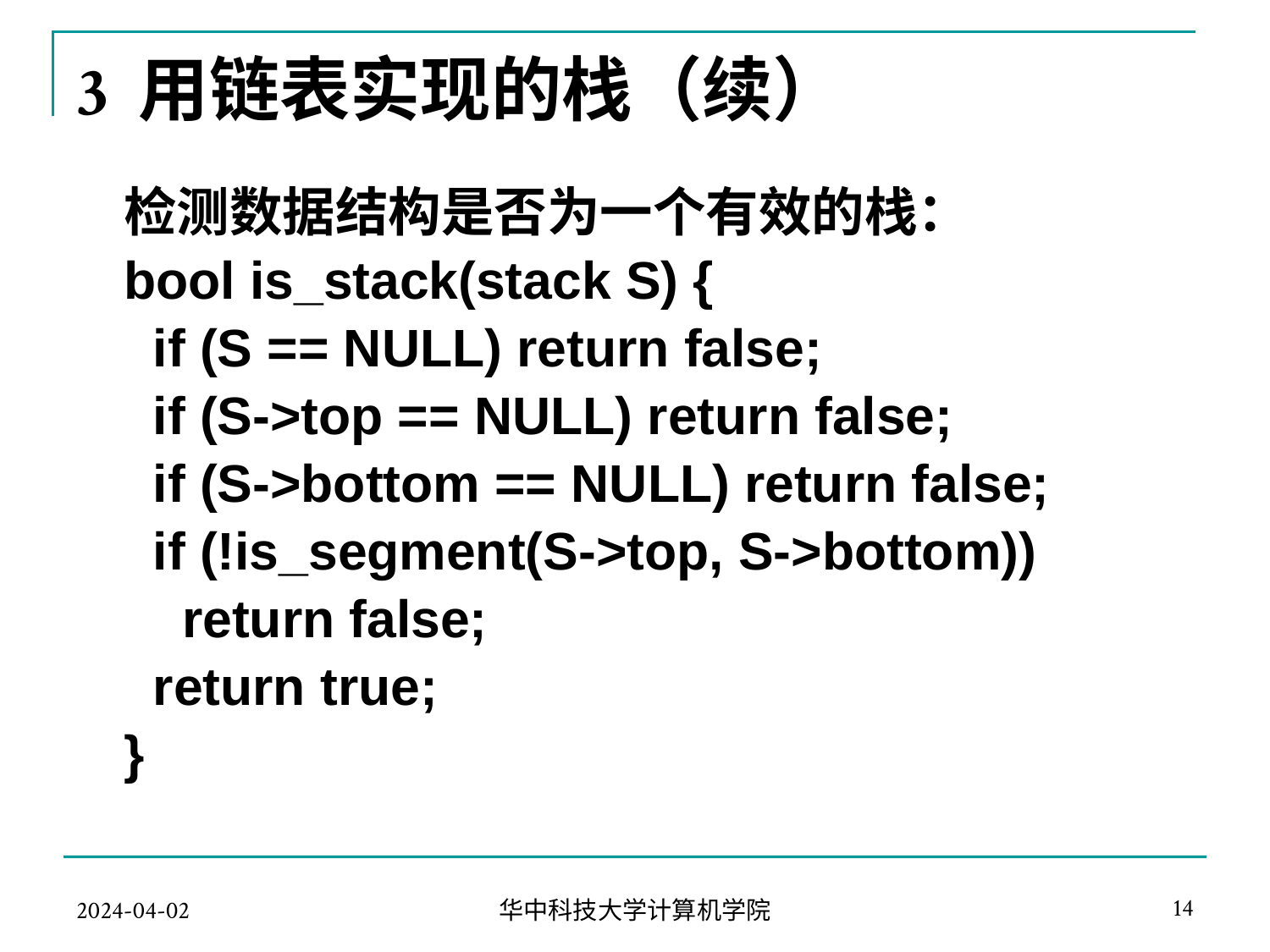

# 3 用链表实现的栈（续）
	检测数据结构是否为一个有效的栈：
	bool is_stack(stack S) {
	  if (S == NULL) return false;
	  if (S->top == NULL) return false;
	  if (S->bottom == NULL) return false;
	  if (!is_segment(S->top, S->bottom))
	    return false;
	  return true;
	}
2024-04-02
14
华中科技大学计算机学院